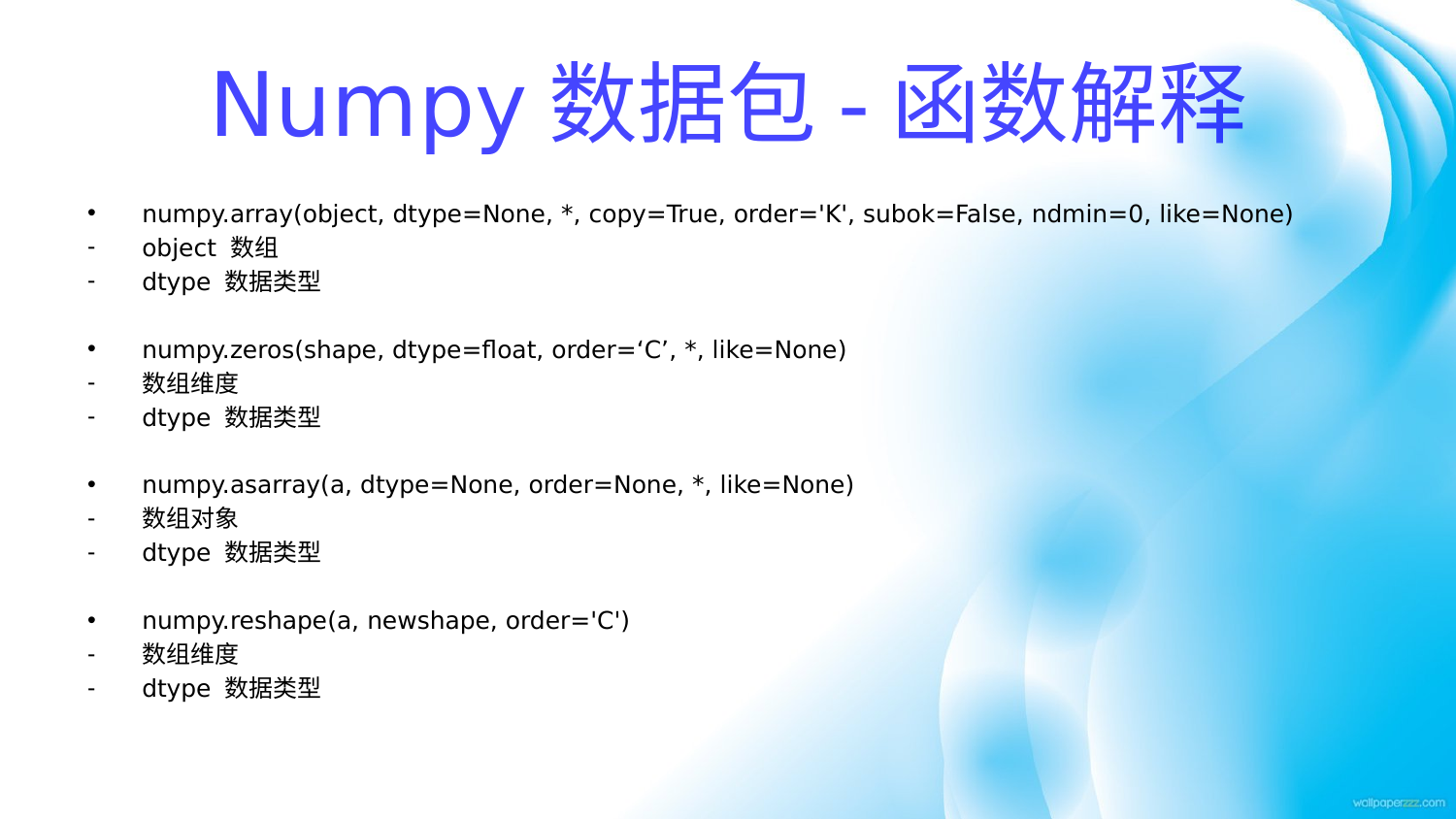

# Numpy数据包-函数解释
numpy.array(object, dtype=None, *, copy=True, order='K', subok=False, ndmin=0, like=None)
object 数组
dtype 数据类型

numpy.zeros(shape, dtype=float, order=‘C’, *, like=None)
数组维度
dtype 数据类型

numpy.asarray(a, dtype=None, order=None, *, like=None)
数组对象
dtype 数据类型

numpy.reshape(a, newshape, order='C')
数组维度
dtype 数据类型